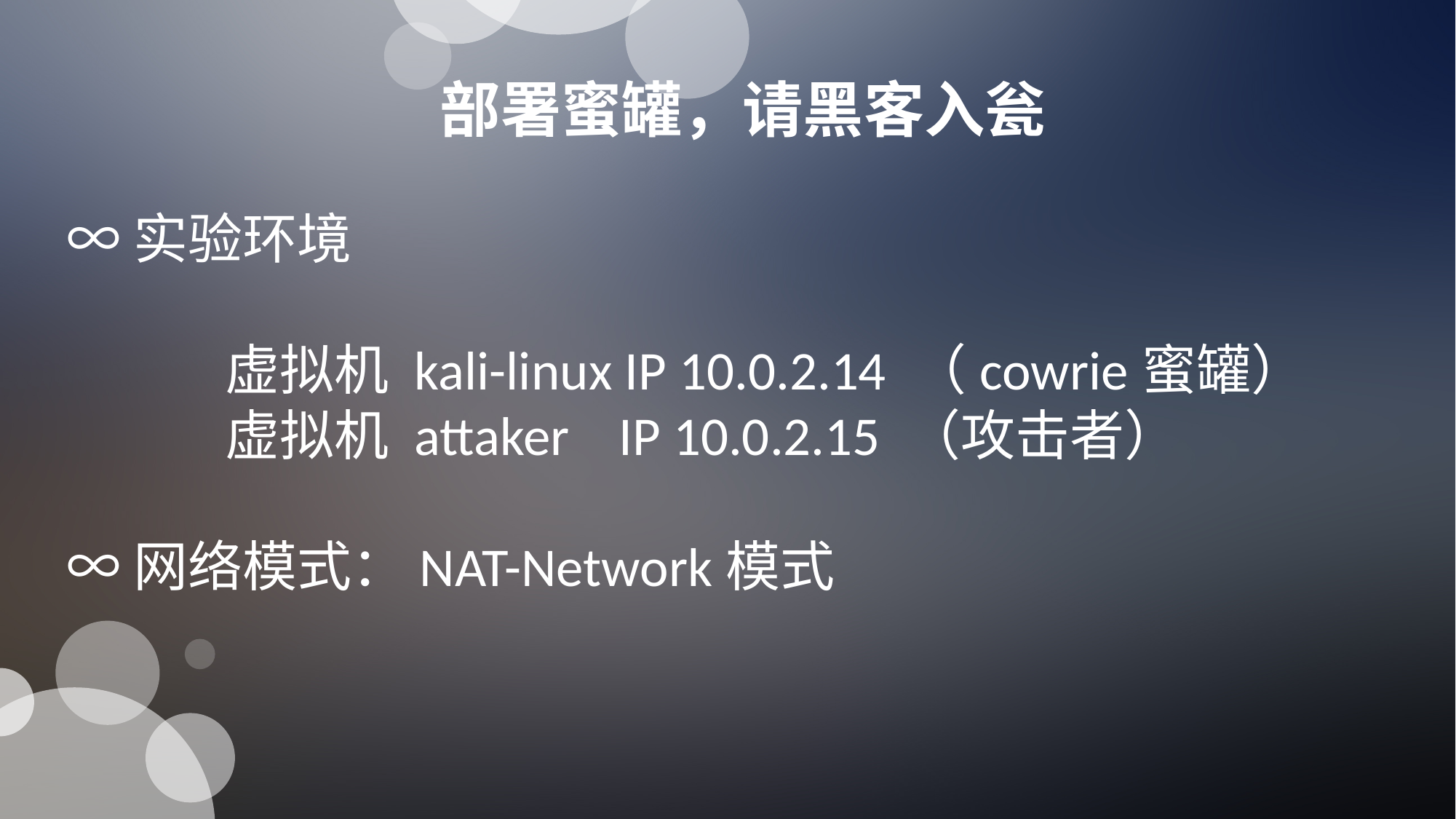

部署蜜罐，请黑客入瓮

∞实验环境

            虚拟机 kali-linux IP 10.0.2.14 （cowrie蜜罐）
            虚拟机 attaker    IP 10.0.2.15 （攻击者）

∞网络模式：NAT-Network模式